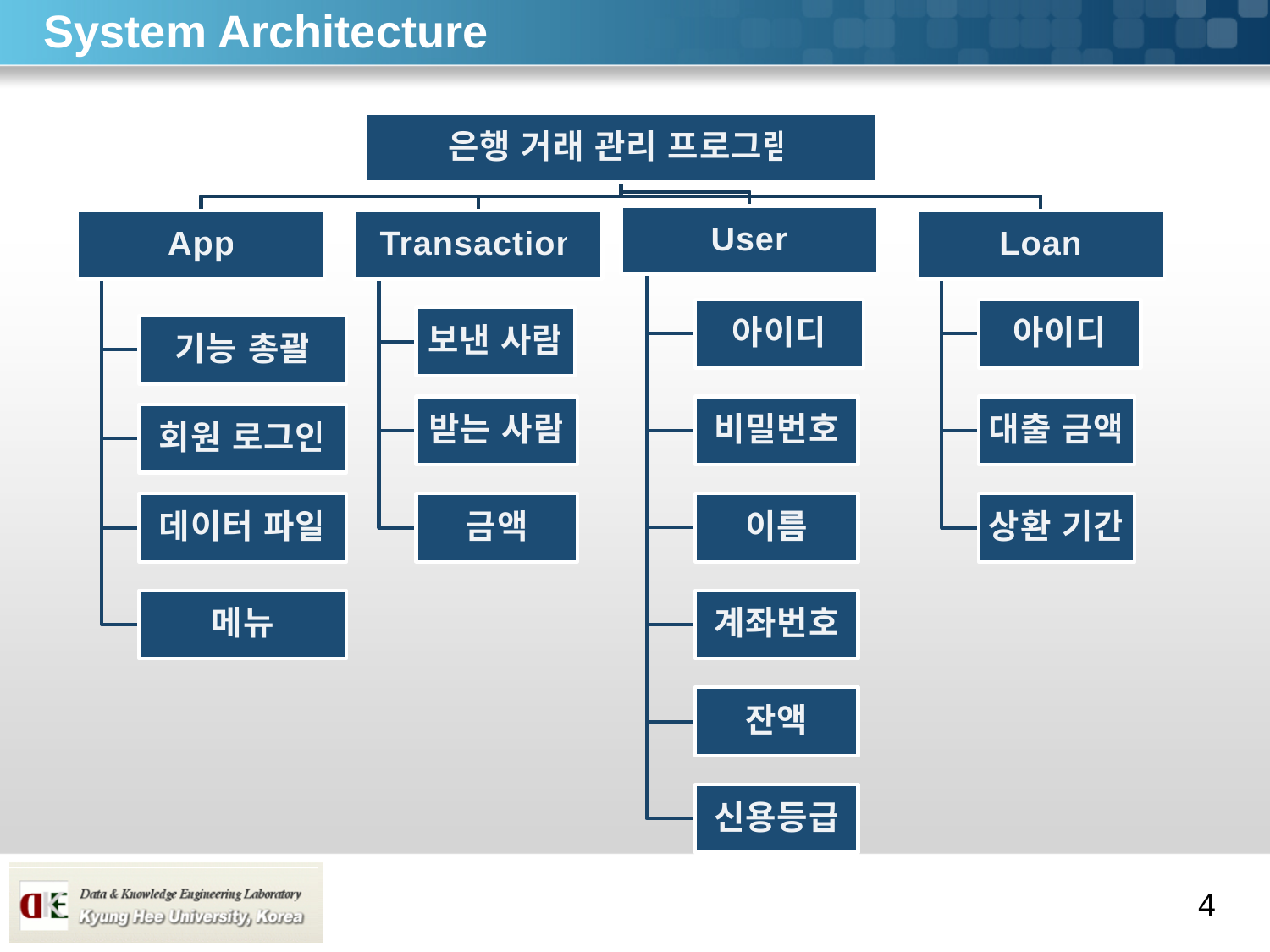

# System Architecture
은행 거래 관리 프로그램
App
기능 총괄
회원 로그인
데이터 파일
메뉴
Transaction
보낸 사람
받는 사람
금액
User
아이디
비밀번호
이름
계좌번호
잔액
신용등급
Loan
아이디
대출 금액
상환 기간